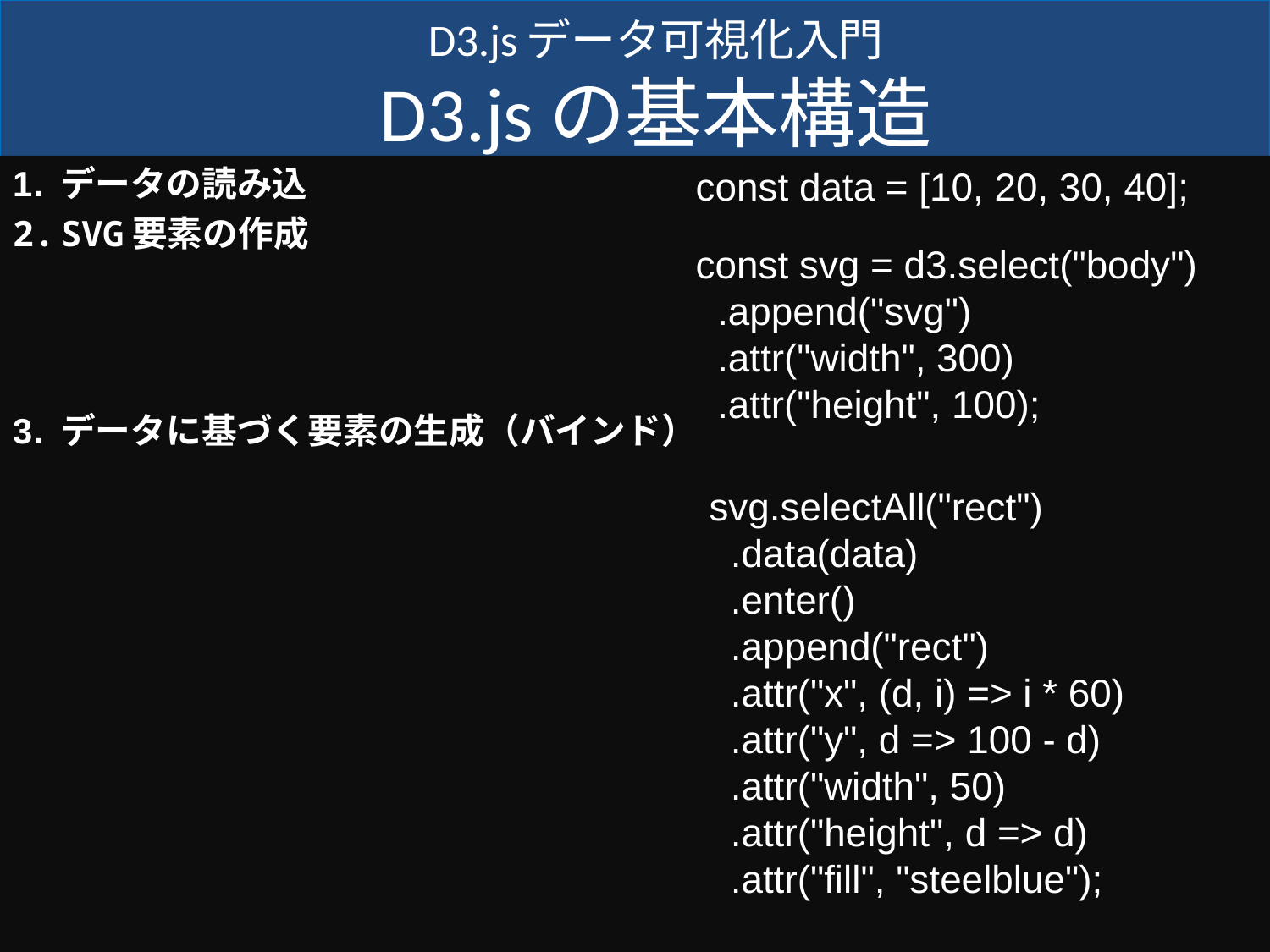

D3.jsデータ可視化入門
D3.jsの基本構造
データの読み込
SVG要素の作成

データに基づく要素の生成（バインド）

const data = [10, 20, 30, 40];
const svg = d3.select("body")
  .append("svg")
  .attr("width", 300)
  .attr("height", 100);
svg.selectAll("rect")
  .data(data)
  .enter()
  .append("rect")
  .attr("x", (d, i) => i * 60)
  .attr("y", d => 100 - d)
  .attr("width", 50)
  .attr("height", d => d)
  .attr("fill", "steelblue");